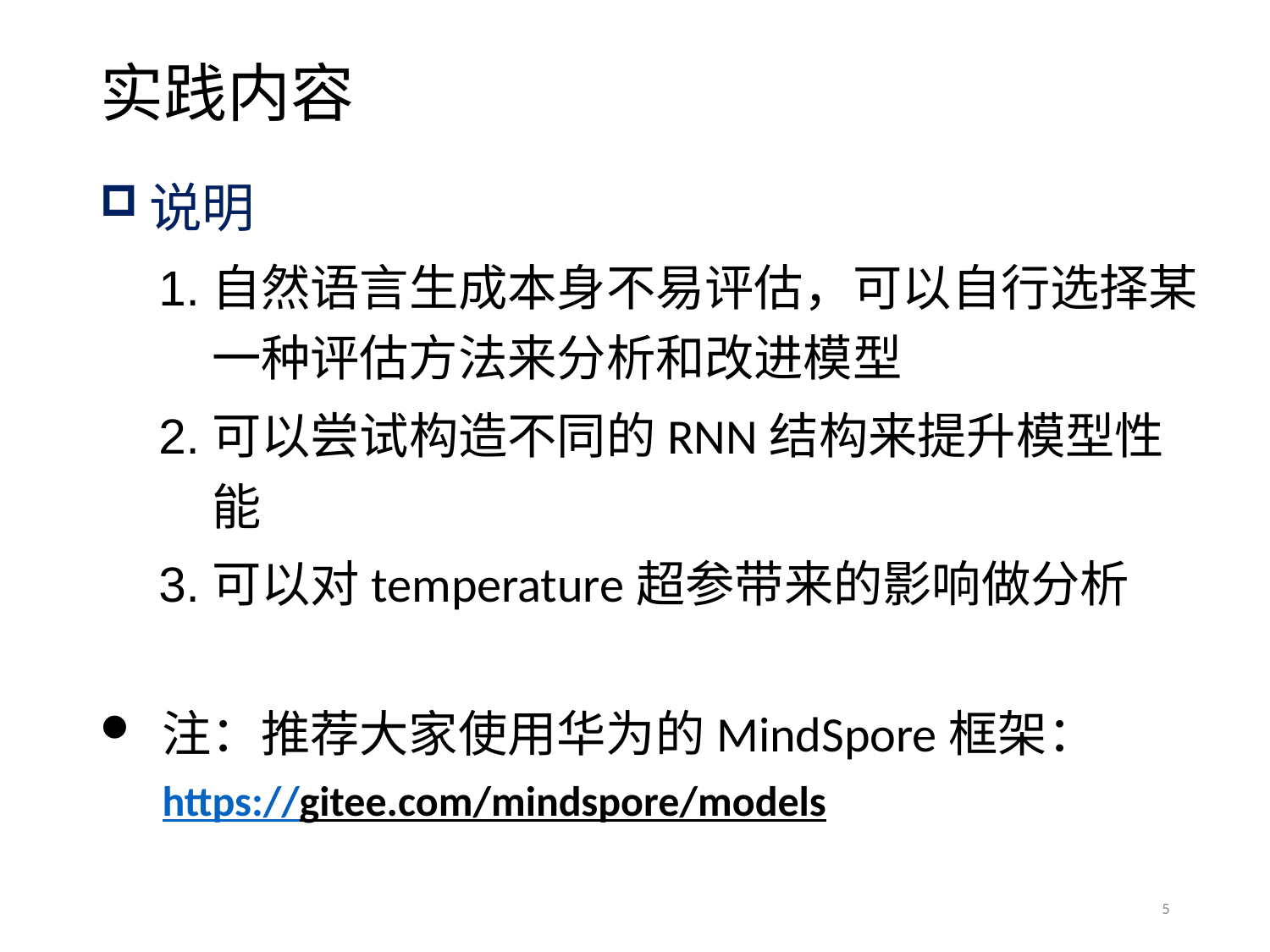

# 实践内容
说明
自然语言生成本身不易评估，可以自行选择某一种评估方法来分析和改进模型
可以尝试构造不同的RNN结构来提升模型性能
可以对temperature超参带来的影响做分析

 注：推荐大家使用华为的MindSpore框架：
https://gitee.com/mindspore/models
5